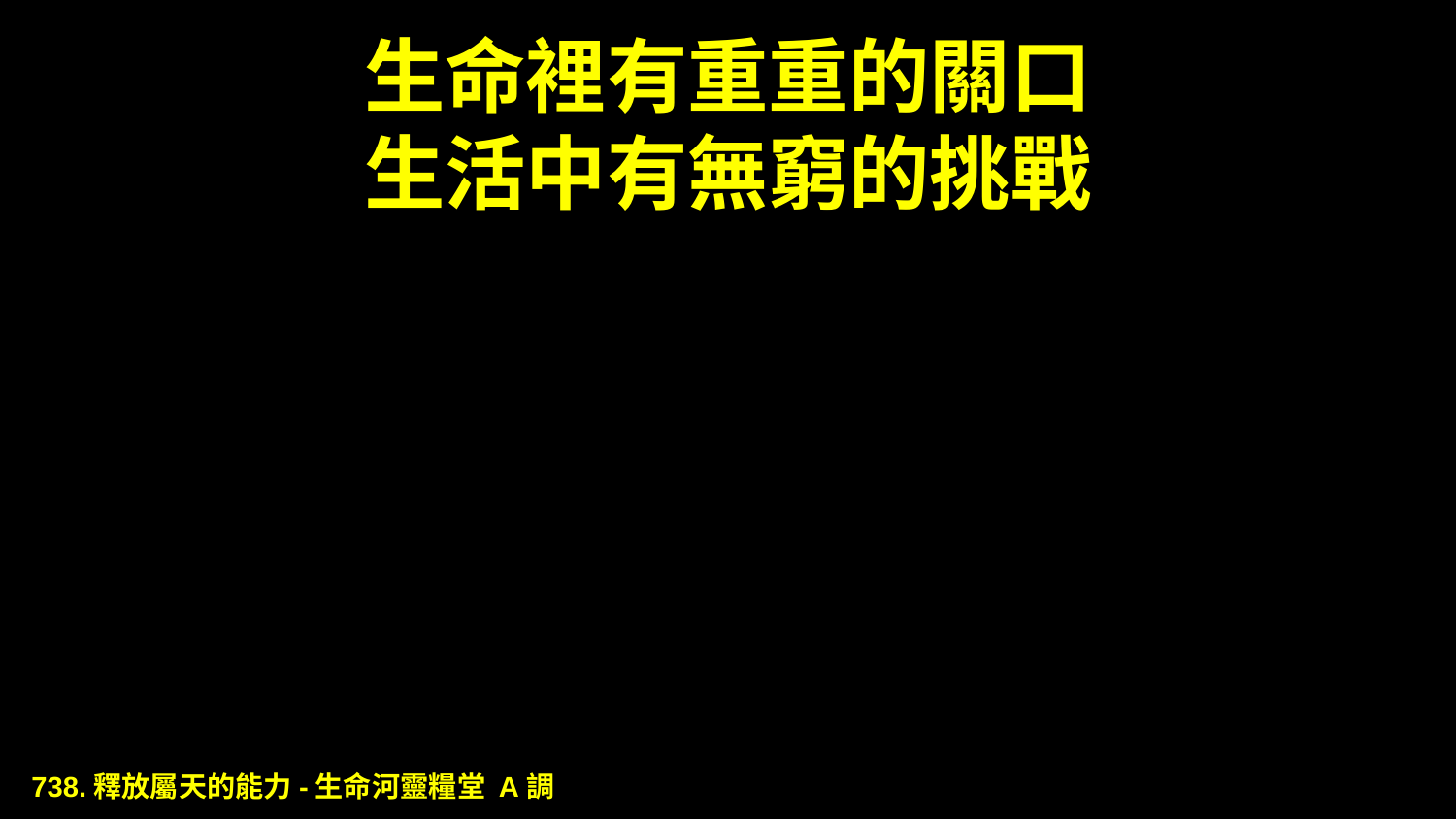

# 生命裡有重重的關口 生活中有無窮的挑戰
738.釋放屬天的能力-生命河靈糧堂 A調